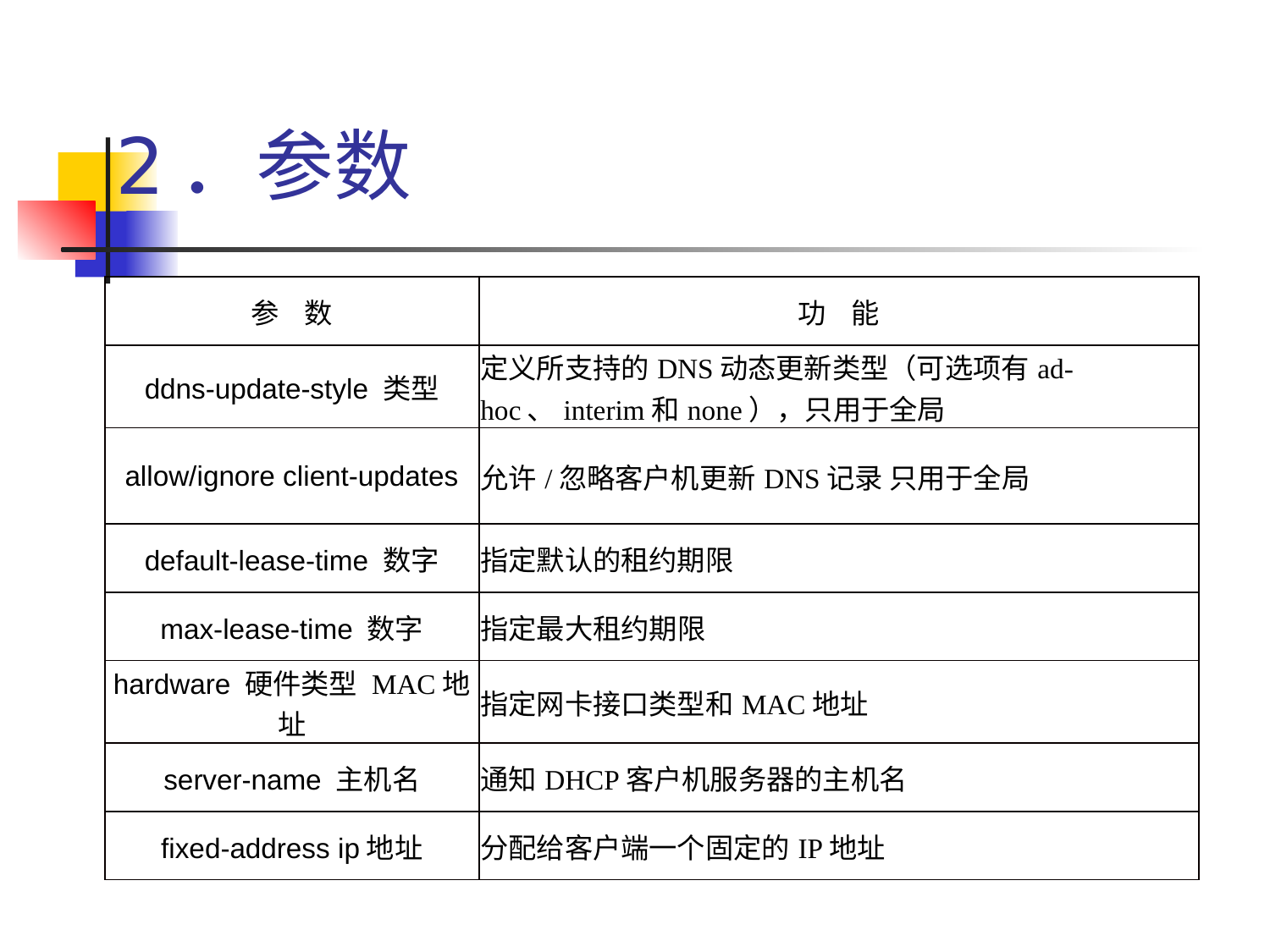

# 2．参数

| 参 数 | 功 能 |
| --- | --- |
| ddns-update-style 类型 | 定义所支持的DNS动态更新类型（可选项有ad-hoc、interim和none），只用于全局 |
| allow/ignore client-updates | 允许/忽略客户机更新DNS记录 只用于全局 |
| default-lease-time 数字 | 指定默认的租约期限 |
| max-lease-time 数字 | 指定最大租约期限 |
| hardware 硬件类型 MAC地址 | 指定网卡接口类型和MAC地址 |
| server-name 主机名 | 通知DHCP客户机服务器的主机名 |
| fixed-address ip地址 | 分配给客户端一个固定的IP地址 |